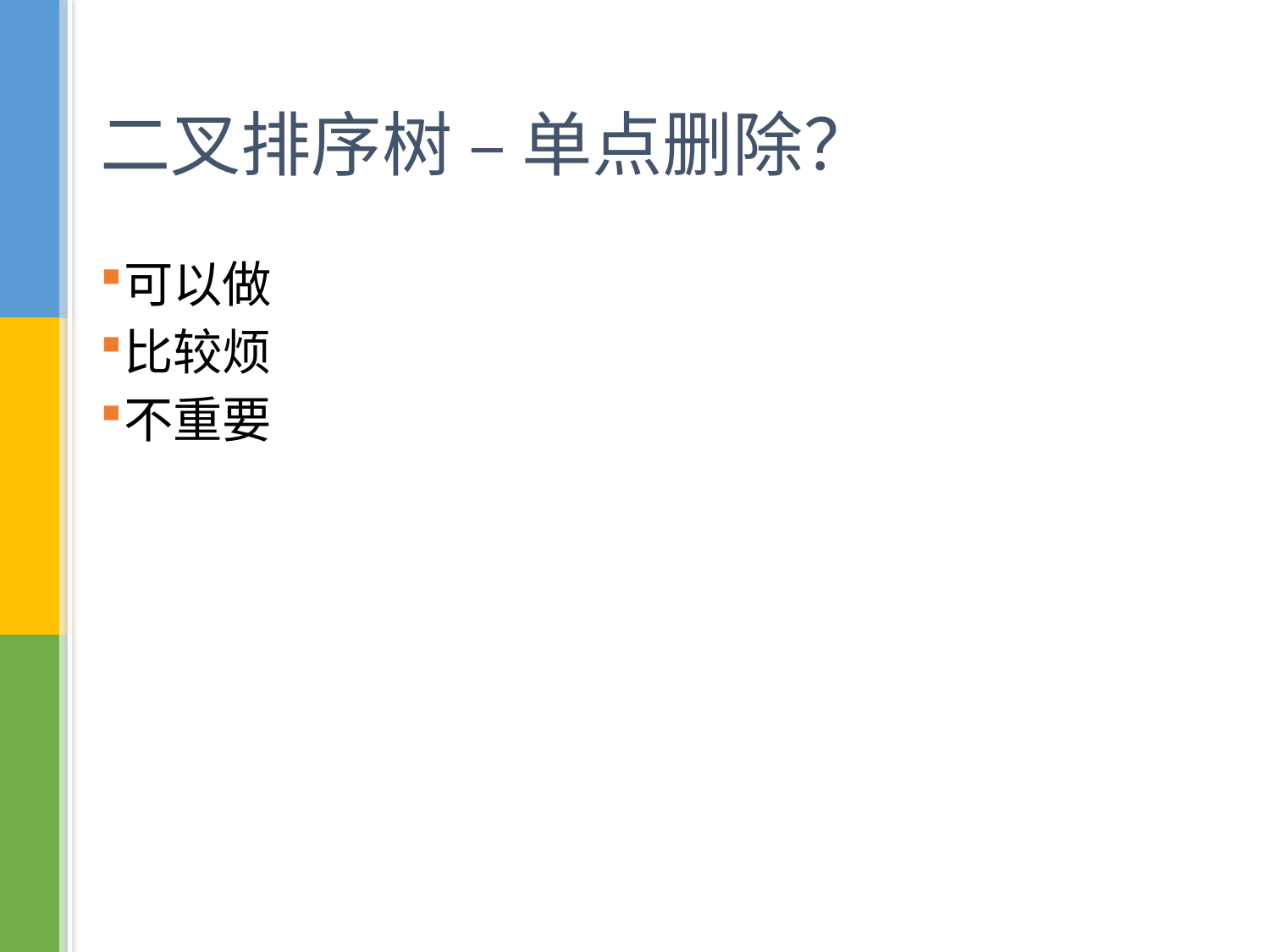

# 二叉排序树 – 单点删除？
可以做
比较烦
不重要